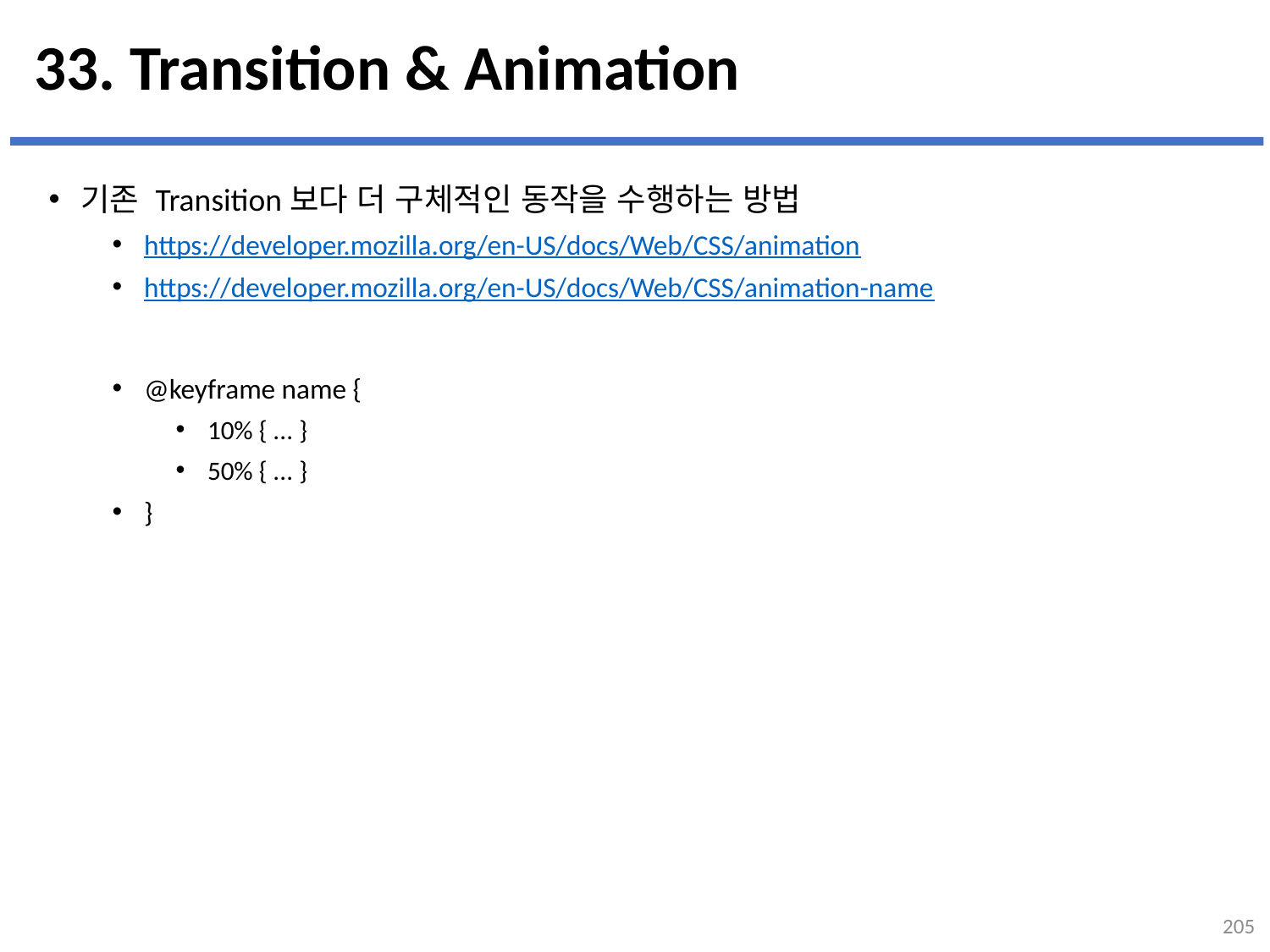

# 33. Transition & Animation
기존 Transition보다 더 구체적인 동작을 수행하는 방법
https://developer.mozilla.org/en-US/docs/Web/CSS/animation
https://developer.mozilla.org/en-US/docs/Web/CSS/animation-name

@keyframe name {
10% { ... }
50% { ... }
}

205